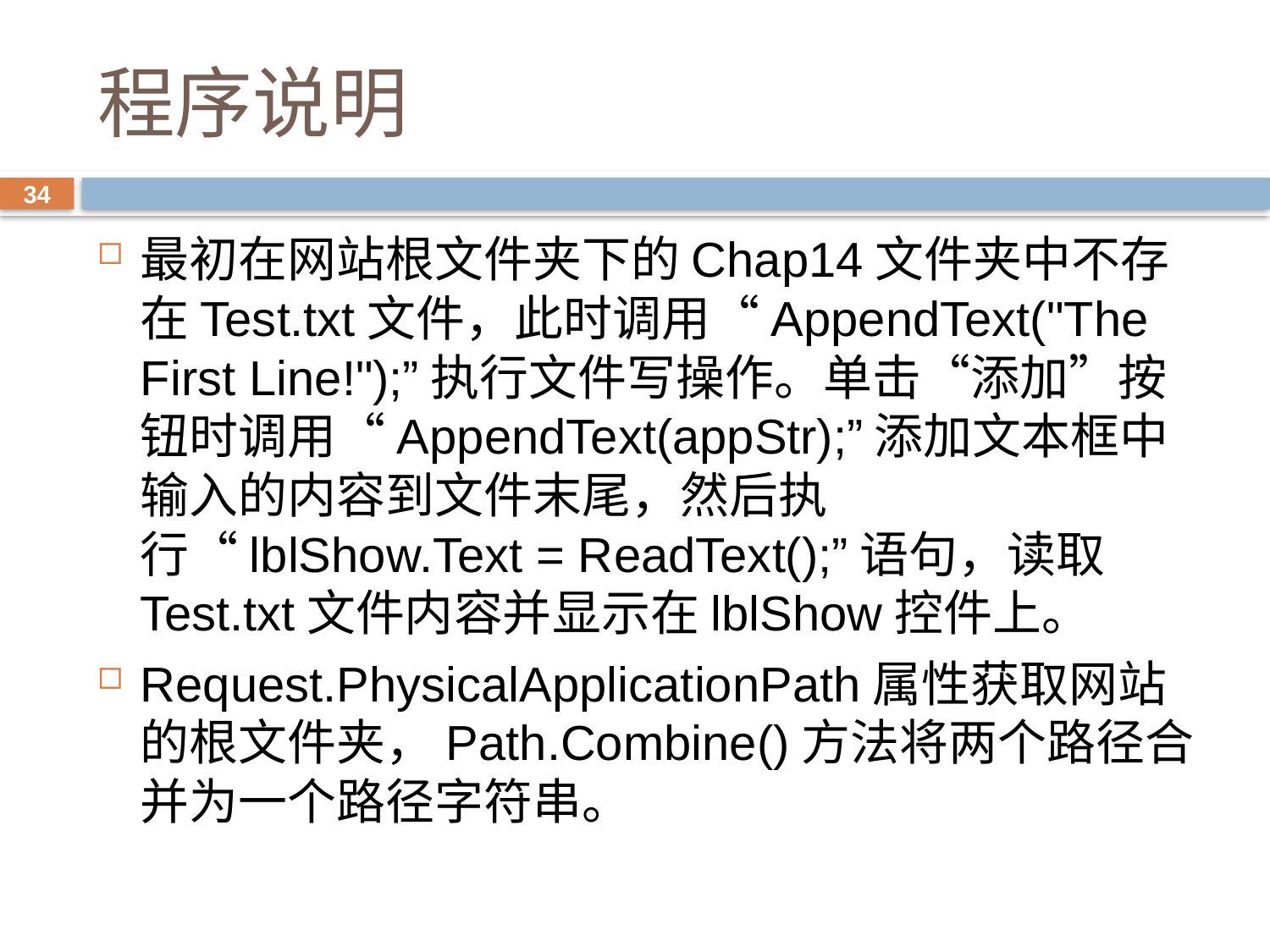

# 程序说明
34
最初在网站根文件夹下的Chap14文件夹中不存在Test.txt文件，此时调用“AppendText("The First Line!");”执行文件写操作。单击“添加”按钮时调用“AppendText(appStr);”添加文本框中输入的内容到文件末尾，然后执行“lblShow.Text = ReadText();”语句，读取Test.txt文件内容并显示在lblShow控件上。
Request.PhysicalApplicationPath属性获取网站的根文件夹，Path.Combine()方法将两个路径合并为一个路径字符串。